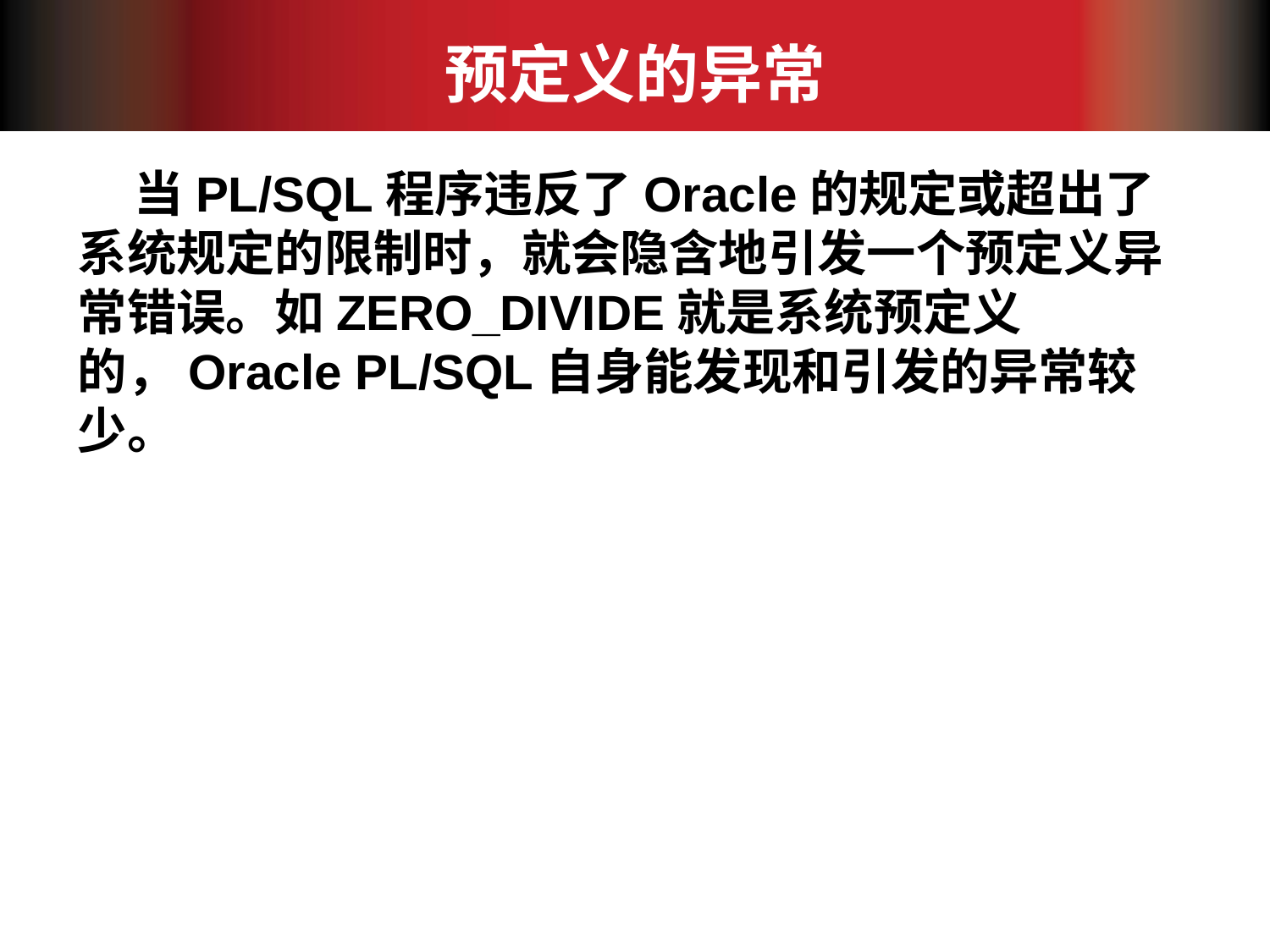

# 预定义的异常
    当PL/SQL程序违反了Oracle的规定或超出了系统规定的限制时，就会隐含地引发一个预定义异常错误。如ZERO_DIVIDE就是系统预定义的，Oracle PL/SQL自身能发现和引发的异常较少。